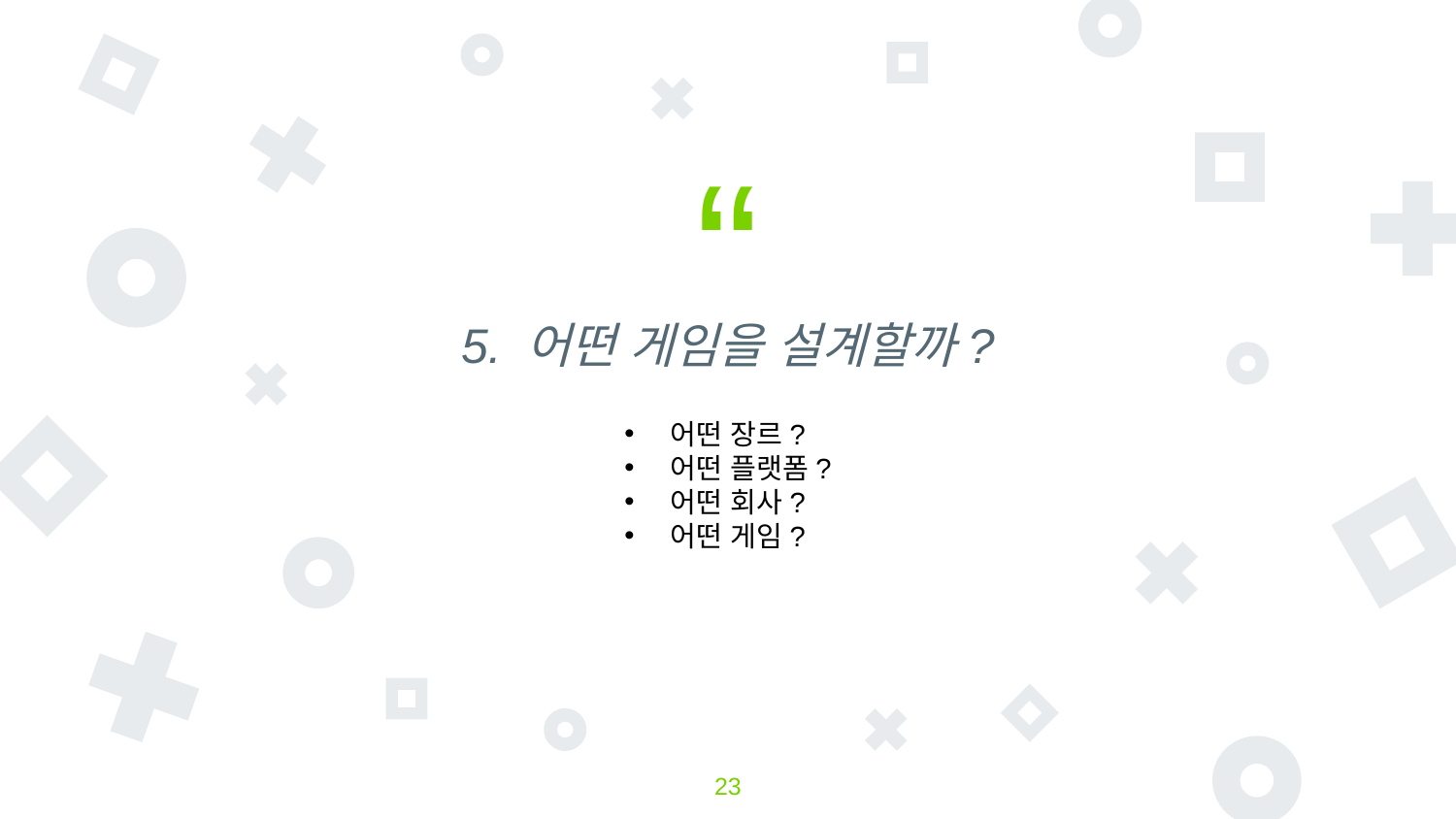

5. 어떤 게임을 설계할까?
어떤 장르?
어떤 플랫폼?
어떤 회사?
어떤 게임?
23